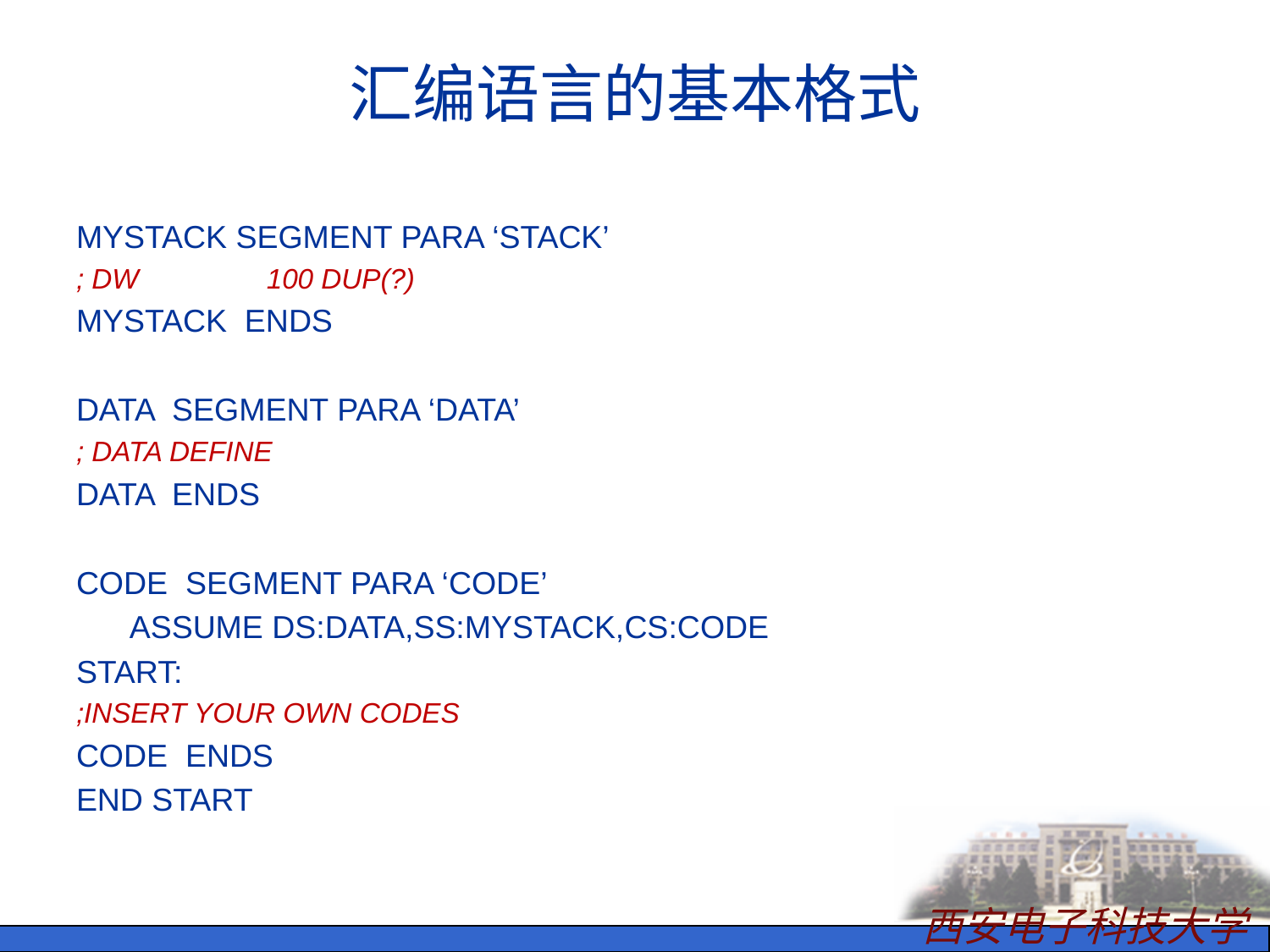

# 汇编语言的基本格式

MYSTACK SEGMENT PARA ‘STACK’
; DW	  100 DUP(?)
MYSTACK  ENDS

DATA  SEGMENT PARA ‘DATA’
; DATA DEFINE
DATA  ENDS

CODE  SEGMENT PARA ‘CODE’
      ASSUME DS:DATA,SS:MYSTACK,CS:CODE
START:
;INSERT YOUR OWN CODES
CODE  ENDS
END START